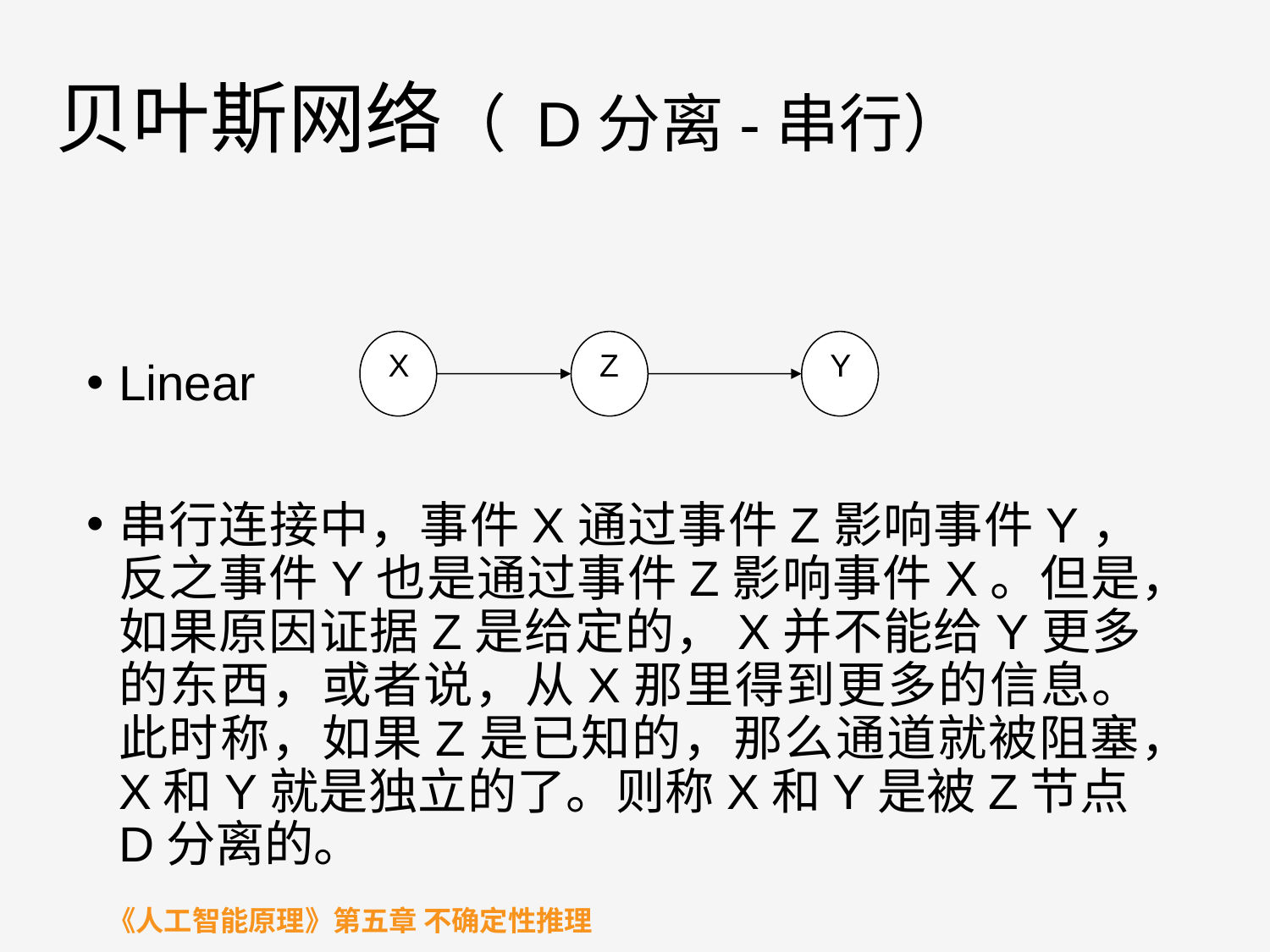

# 贝叶斯网络（ D分离-串行）

Linear

串行连接中，事件X通过事件Z影响事件Y，反之事件Y也是通过事件Z影响事件X。但是，如果原因证据Z是给定的，X并不能给Y更多的东西，或者说，从X那里得到更多的信息。此时称，如果Z是已知的，那么通道就被阻塞，X和Y就是独立的了。则称X和Y是被Z节点D分离的。

X

Z

Y

《人工智能原理》第五章 不确定性推理